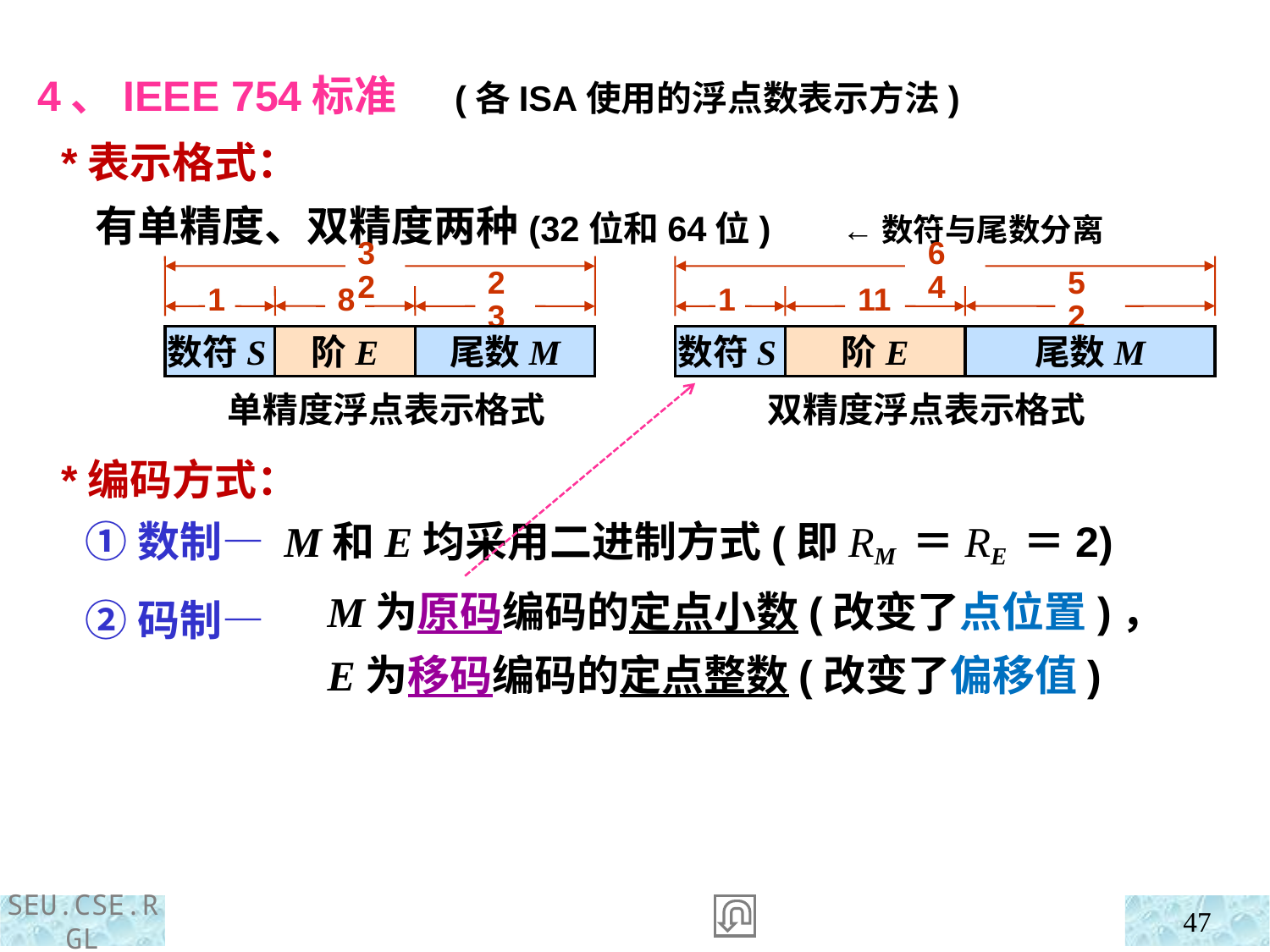

4、IEEE 754标准     (各ISA使用的浮点数表示方法)
  *表示格式：
     有单精度、双精度两种(32位和64位)      ←数符与尾数分离

  *编码方式：
32
64

23
1
8
1
52

11

数符S
阶E
尾数M
数符S
阶E
尾数M
单精度浮点表示格式
双精度浮点表示格式
     ①数制— M和E均采用二进制方式(即RM ＝RE ＝2)
     ②码制—
M为原码编码的定点小数(改变了点位置)，
E为移码编码的定点整数(改变了偏移值)

47